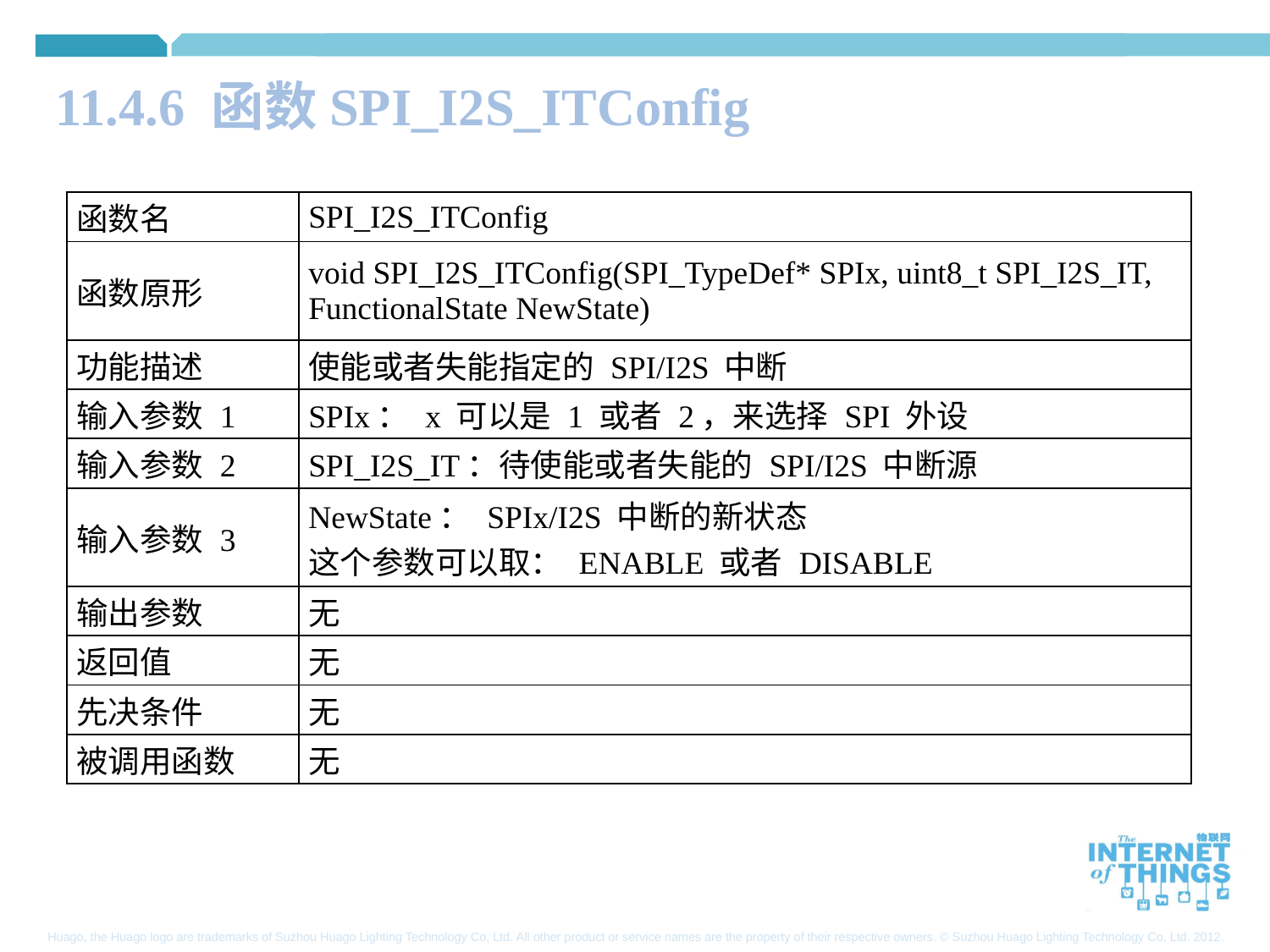

11.4.6 函数SPI_I2S_ITConfig
| 函数名 | SPI\_I2S\_ITConfig |
| --- | --- |
| 函数原形 | void SPI\_I2S\_ITConfig(SPI\_TypeDef\* SPIx, uint8\_t SPI\_I2S\_IT, FunctionalState NewState) |
| 功能描述 | 使能或者失能指定的 SPI/I2S 中断 |
| 输入参数 1 | SPIx： x 可以是 1 或者 2，来选择 SPI 外设 |
| 输入参数 2 | SPI\_I2S\_IT：待使能或者失能的 SPI/I2S 中断源 |
| 输入参数 3 | NewState： SPIx/I2S 中断的新状态 这个参数可以取： ENABLE 或者 DISABLE |
| 输出参数 | 无 |
| 返回值 | 无 |
| 先决条件 | 无 |
| 被调用函数 | 无 |